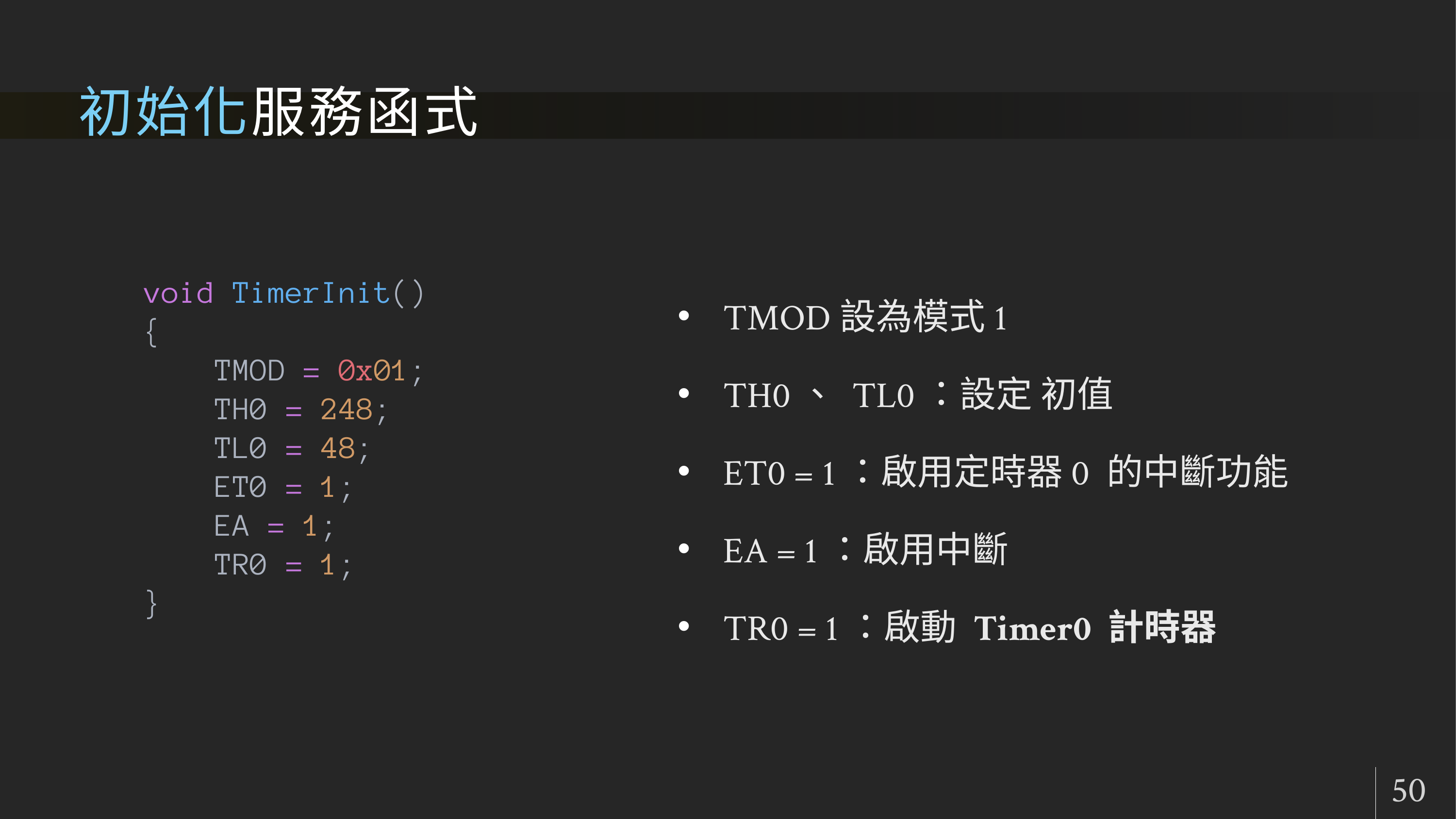

# 初始化服務函式

TMOD設為模式1
TH0、 TL0：設定 初值
ET0 = 1：啟用定時器0 的中斷功能
EA = 1：啟用中斷
TR0 = 1：啟動 Timer0 計時器
void TimerInit()
{
    TMOD = 0x01;
    TH0 = 248;
    TL0 = 48;
    ET0 = 1;
    EA = 1;
    TR0 = 1;
}
50